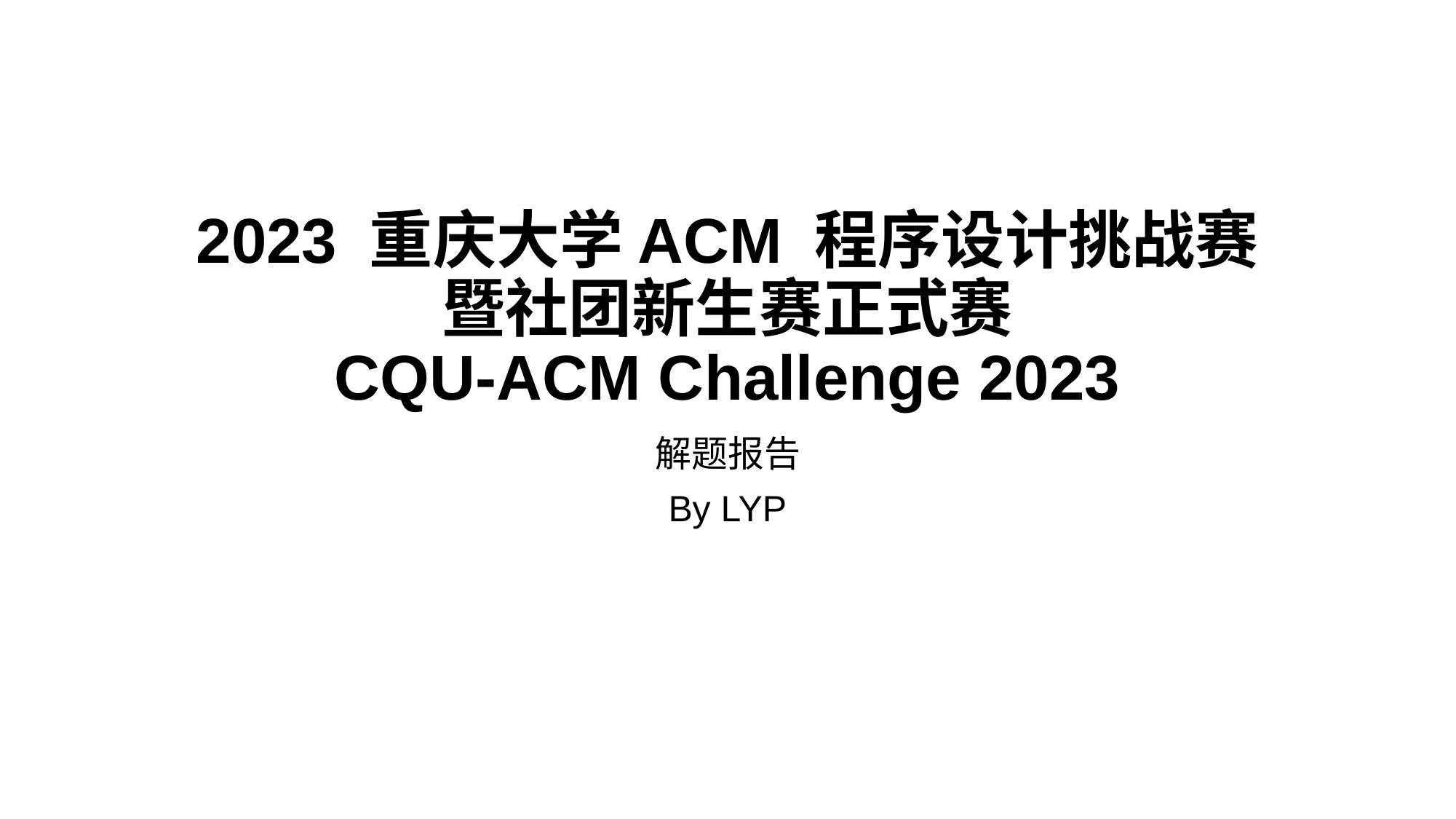

# 2023 重庆大学ACM 程序设计挑战赛 暨社团新生赛正式赛 CQU-ACM Challenge 2023
解题报告
By LYP